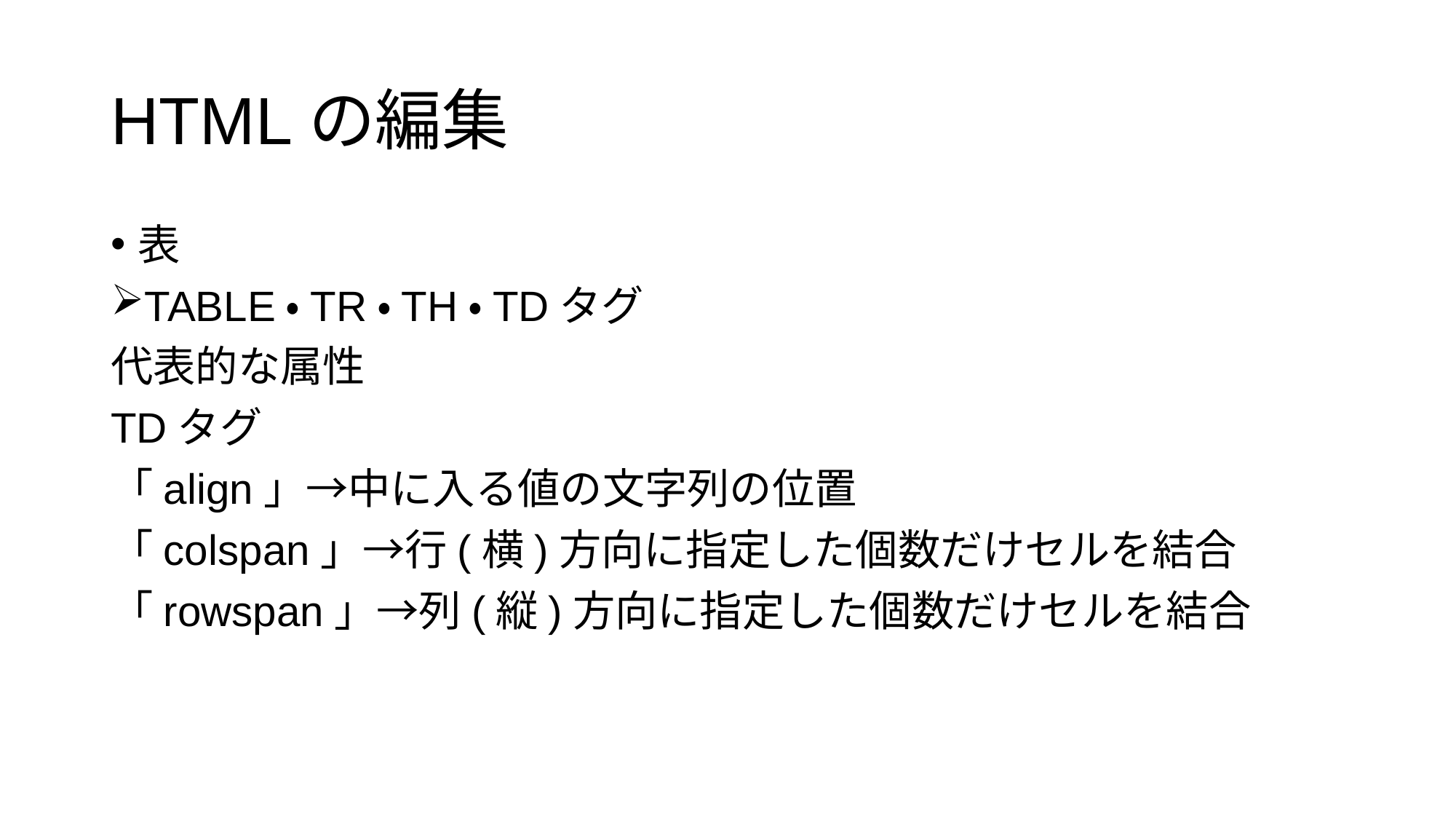

# HTMLの編集
表
TABLE・TR・TH・TDタグ
代表的な属性
TDタグ
「align」→中に入る値の文字列の位置
「colspan」→行(横)方向に指定した個数だけセルを結合
「rowspan」→列(縦)方向に指定した個数だけセルを結合